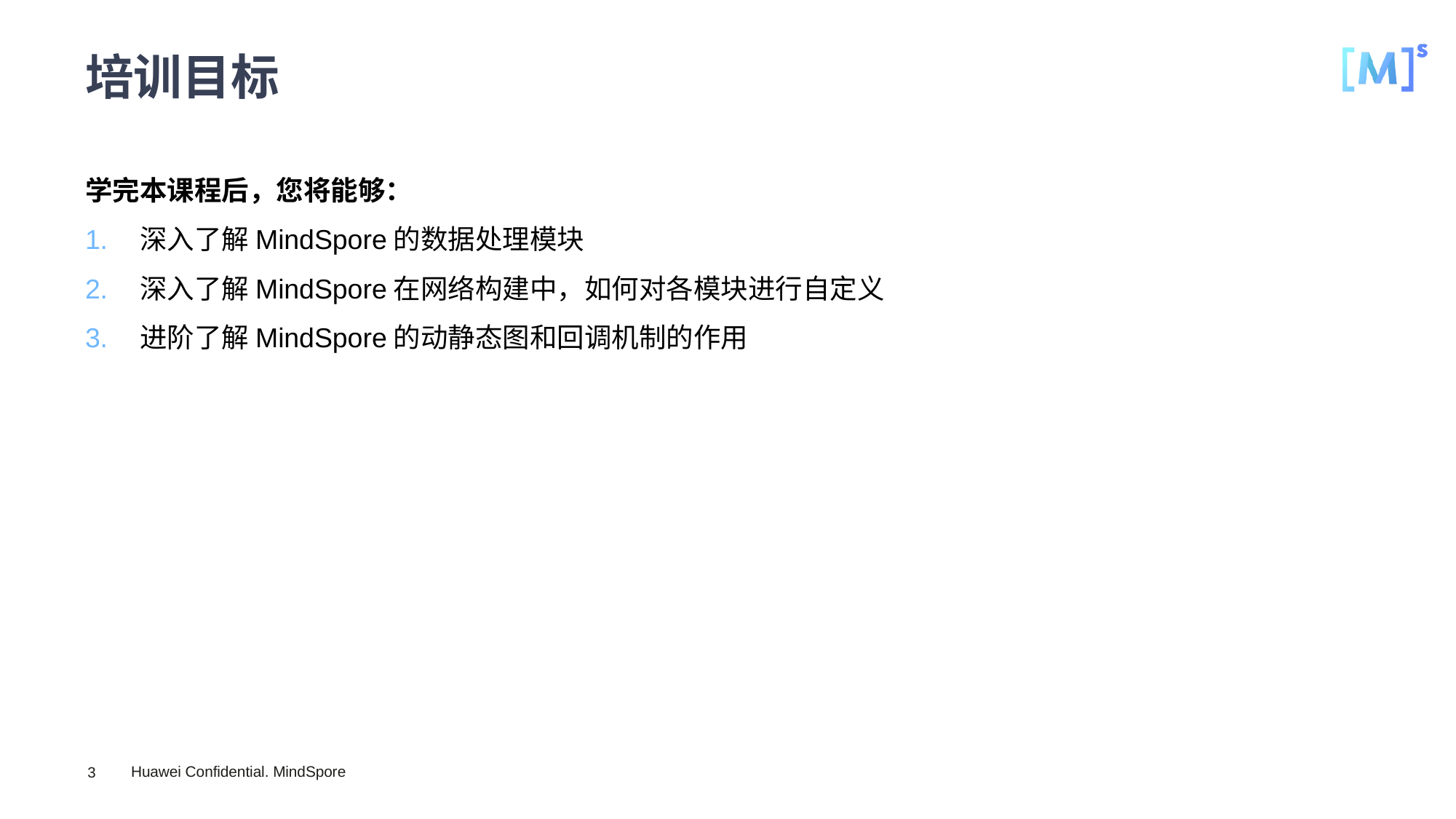

# 培训目标
学完本课程后，您将能够：
深入了解MindSpore的数据处理模块
深入了解MindSpore在网络构建中，如何对各模块进行自定义
进阶了解MindSpore的动静态图和回调机制的作用